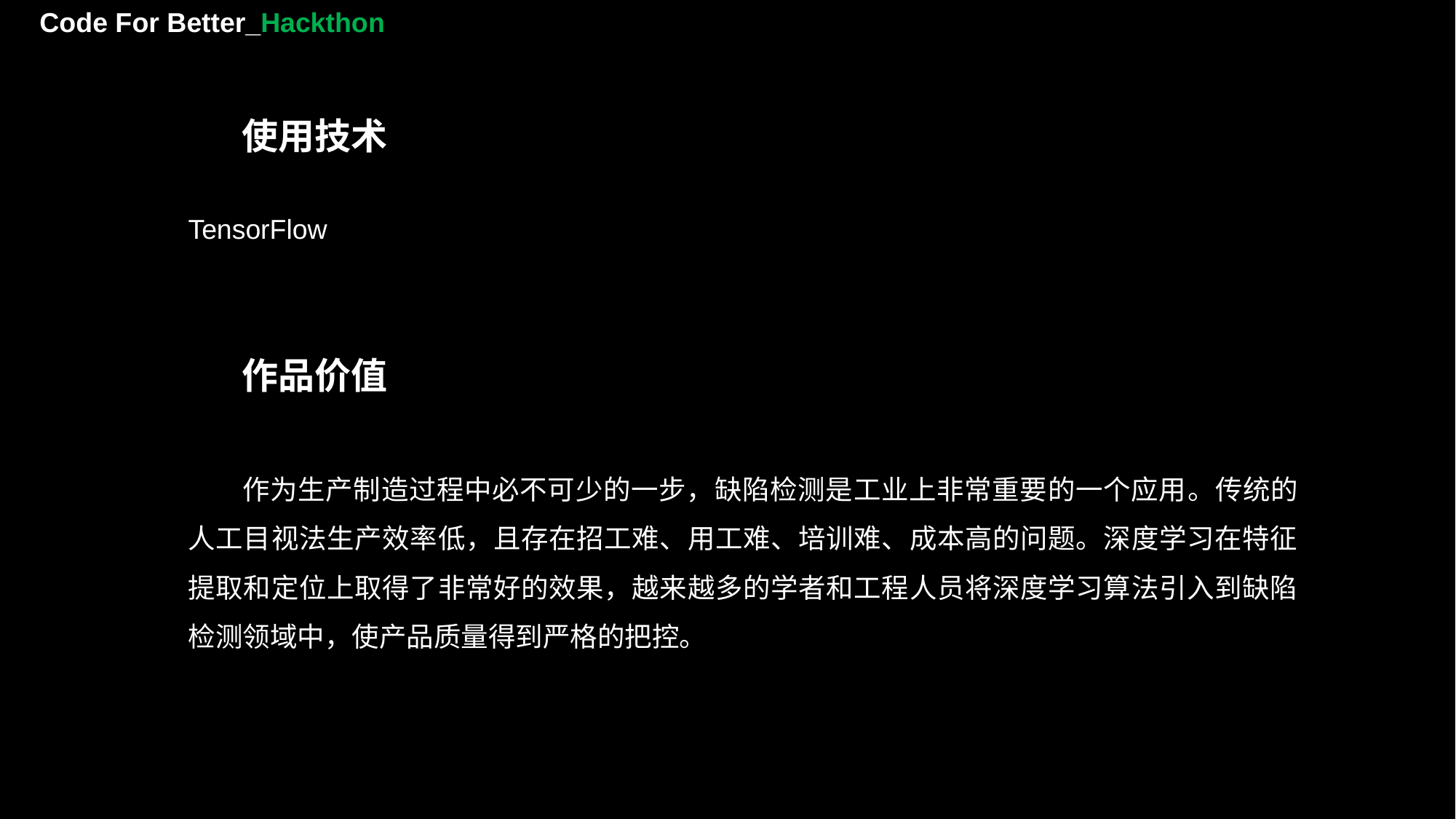

Code For Better_Hackthon
使用技术
TensorFlow
作品价值
       作为生产制造过程中必不可少的一步，缺陷检测是工业上非常重要的一个应用。传统的人工目视法生产效率低，且存在招工难、用工难、培训难、成本高的问题。深度学习在特征提取和定位上取得了非常好的效果，越来越多的学者和工程人员将深度学习算法引入到缺陷检测领域中，使产品质量得到严格的把控。